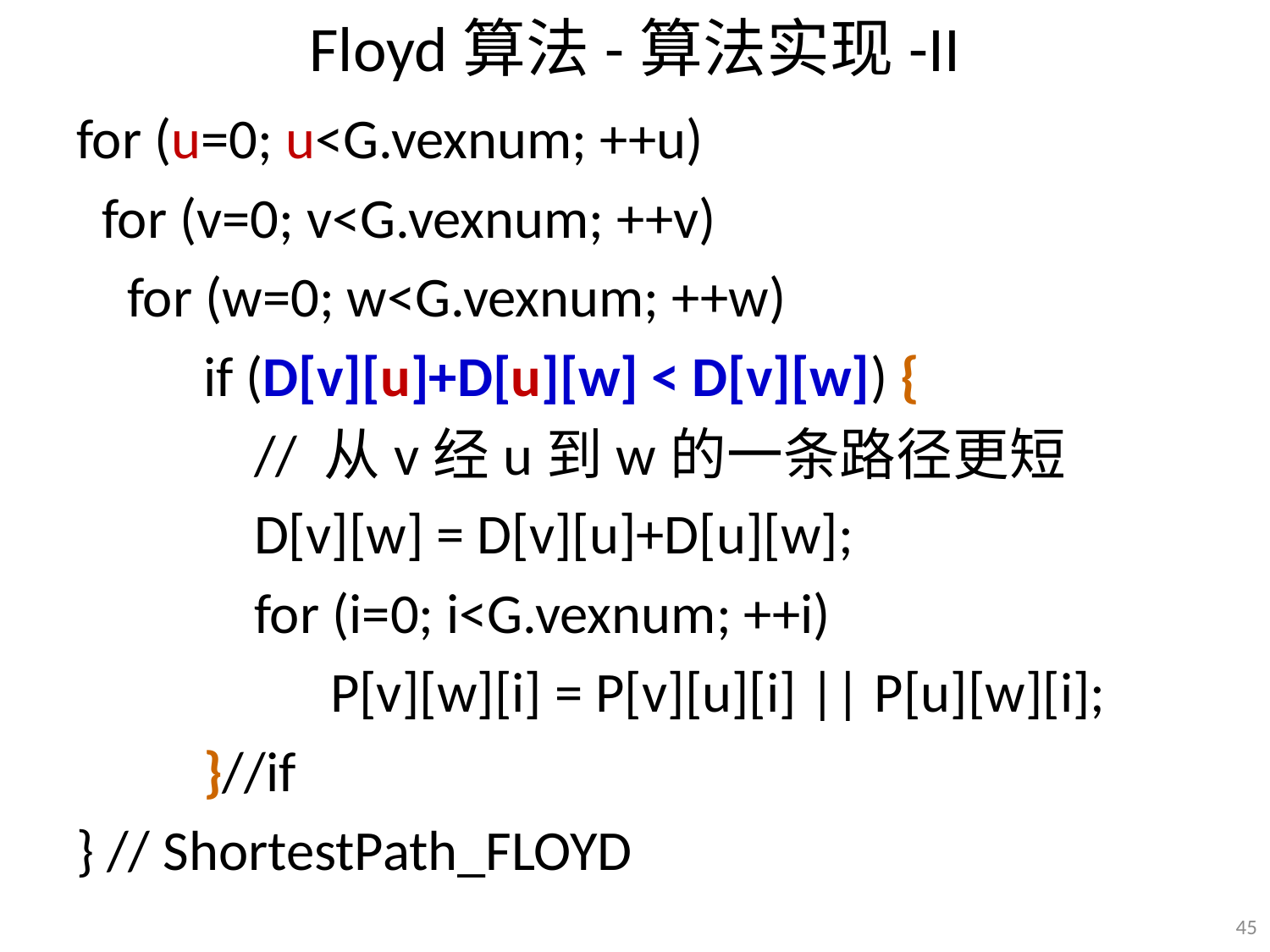

# Floyd算法-算法实现-II
for (u=0; u<G.vexnum; ++u)
  for (v=0; v<G.vexnum; ++v)
    for (w=0; w<G.vexnum; ++w)
	if (D[v][u]+D[u][w] < D[v][w]) {
	    // 从v经u到w的一条路径更短
 	    D[v][w] = D[v][u]+D[u][w];
	    for (i=0; i<G.vexnum; ++i)
		P[v][w][i] = P[v][u][i] || P[u][w][i];
	}//if
} // ShortestPath_FLOYD

45